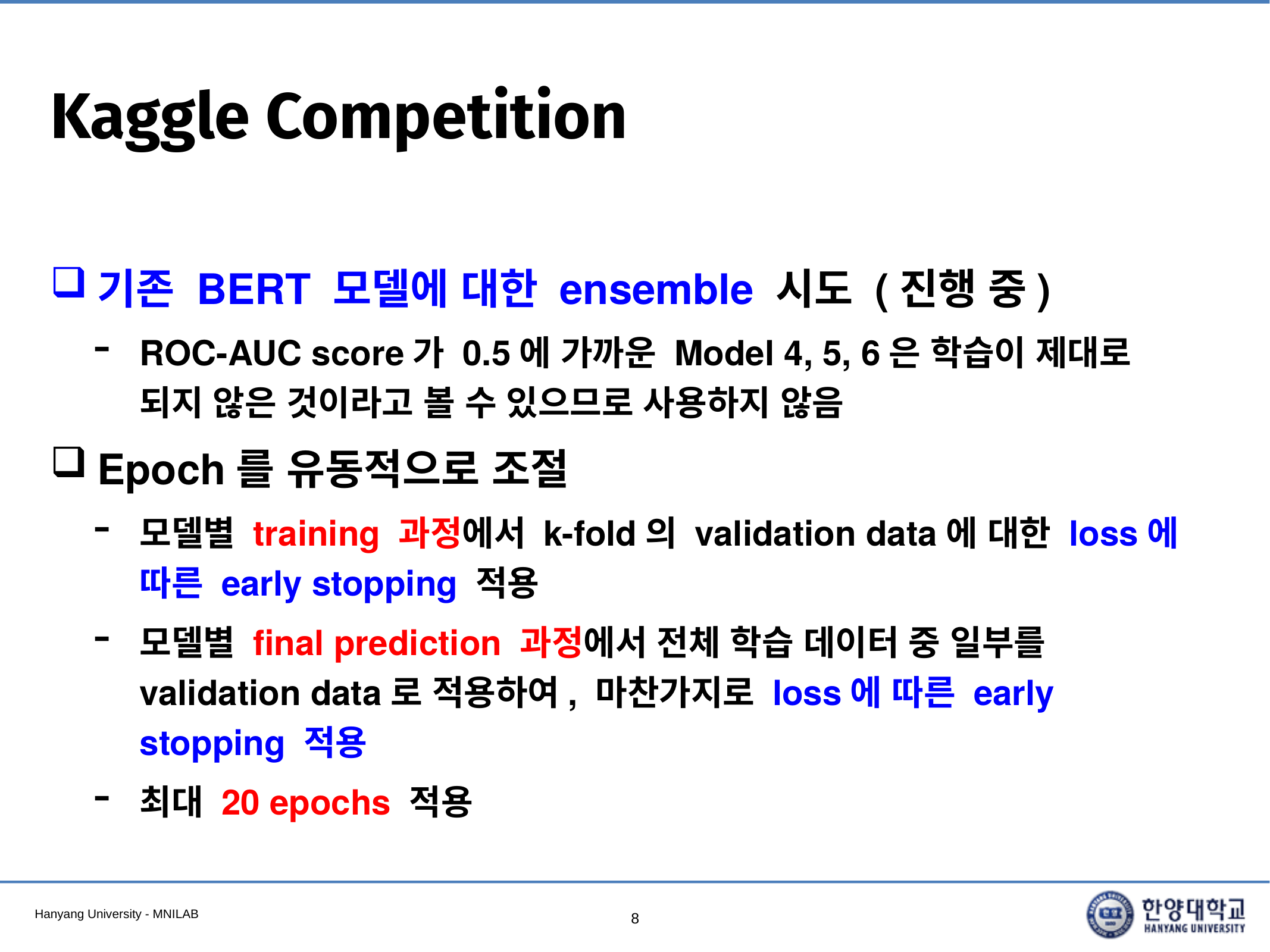

# Kaggle Competition
기존 BERT 모델에 대한 ensemble 시도 (진행 중)
ROC-AUC score가 0.5에 가까운 Model 4, 5, 6은 학습이 제대로 되지 않은 것이라고 볼 수 있으므로 사용하지 않음
Epoch를 유동적으로 조절
모델별 training 과정에서 k-fold의 validation data에 대한 loss에 따른 early stopping 적용
모델별 final prediction 과정에서 전체 학습 데이터 중 일부를 validation data로 적용하여, 마찬가지로 loss에 따른 early stopping 적용
최대 20 epochs 적용
8